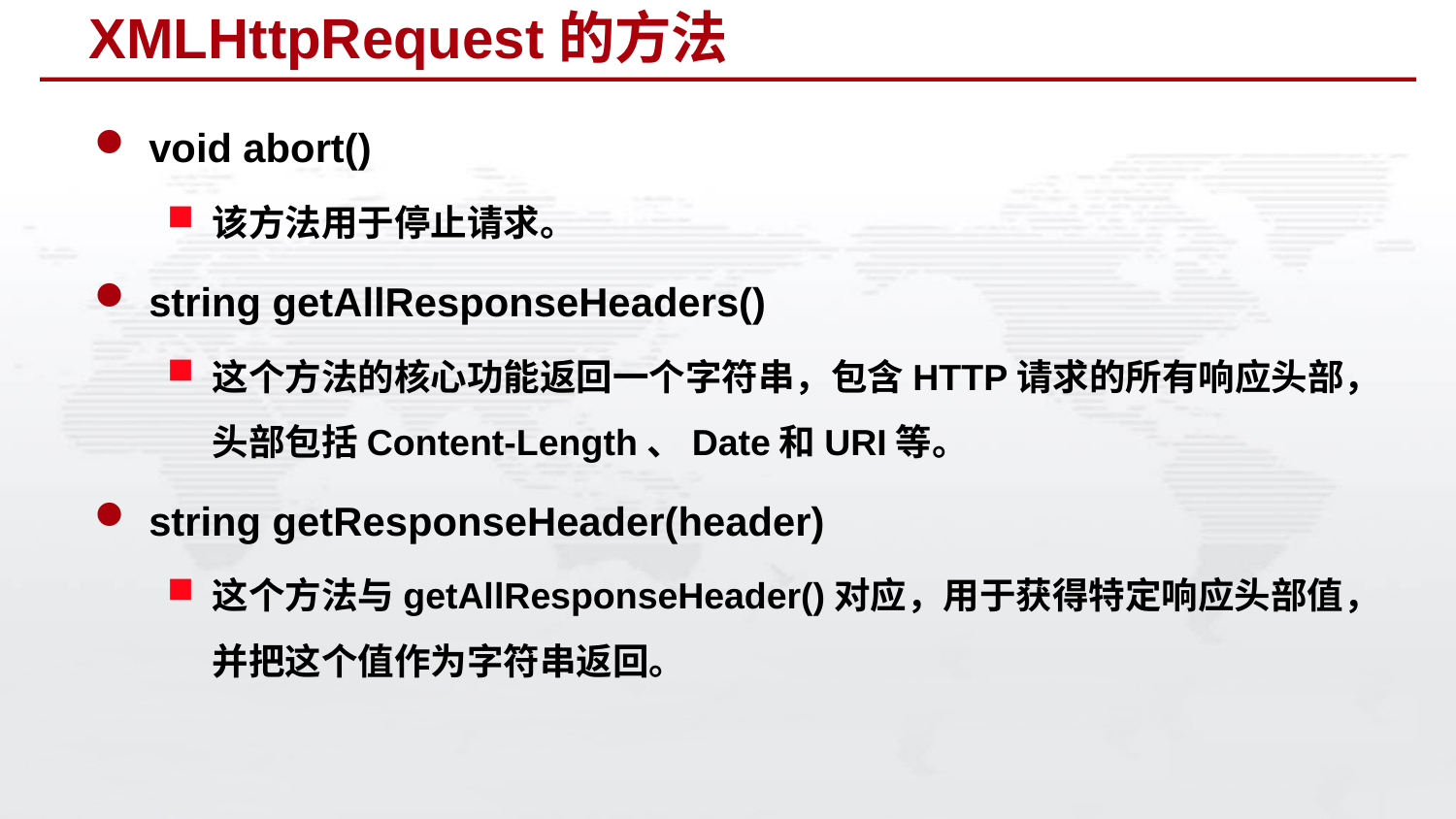

# XMLHttpRequest的方法
void abort()
该方法用于停止请求。
string getAllResponseHeaders()
这个方法的核心功能返回一个字符串，包含HTTP请求的所有响应头部，头部包括Content-Length、Date和URI等。
string getResponseHeader(header)
这个方法与getAllResponseHeader()对应，用于获得特定响应头部值，并把这个值作为字符串返回。